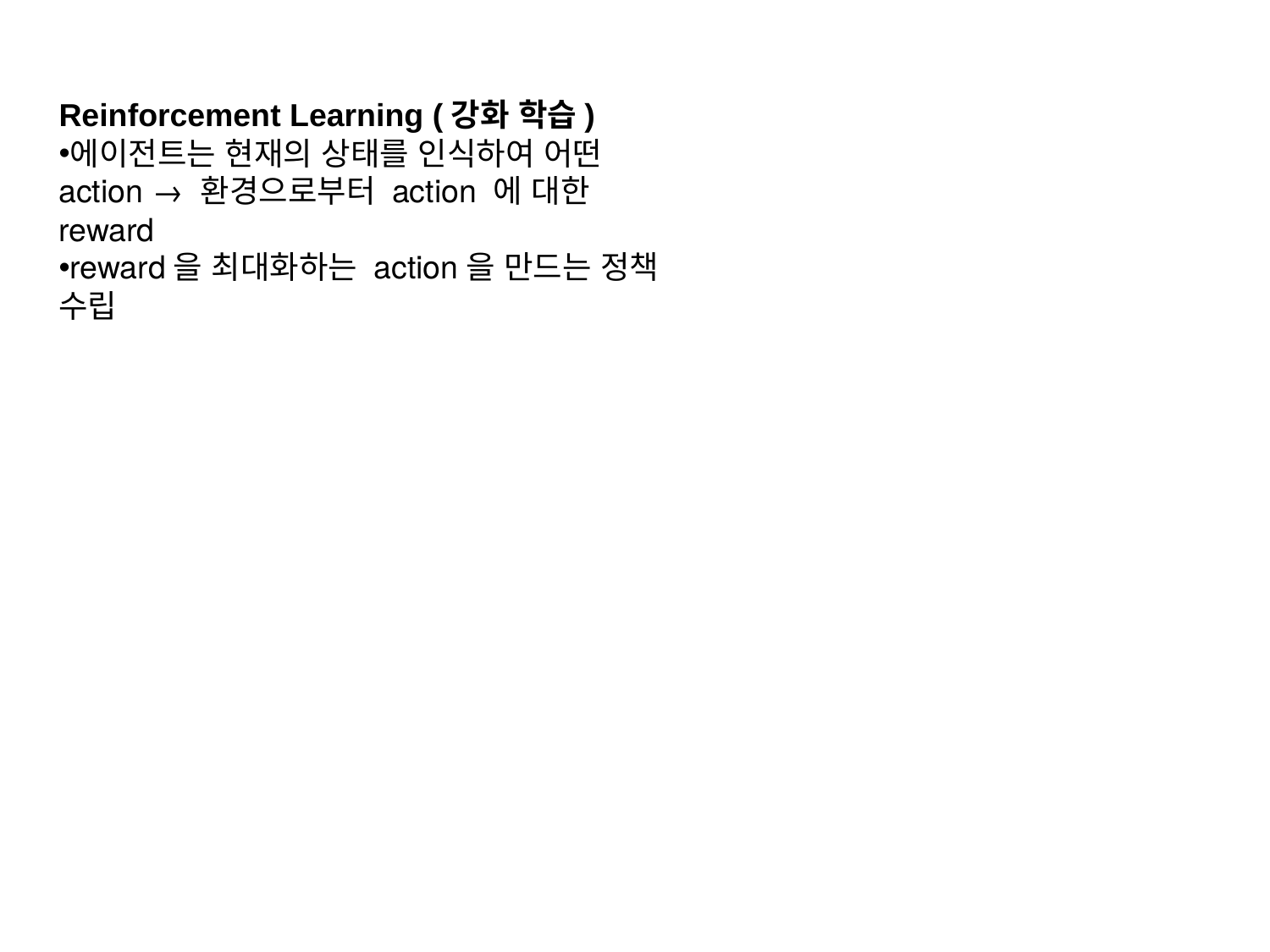

Reinforcement Learning (강화 학습)
에이전트는 현재의 상태를 인식하여 어떤 action → 환경으로부터 action 에 대한 reward
reward을 최대화하는 action을 만드는 정책 수립